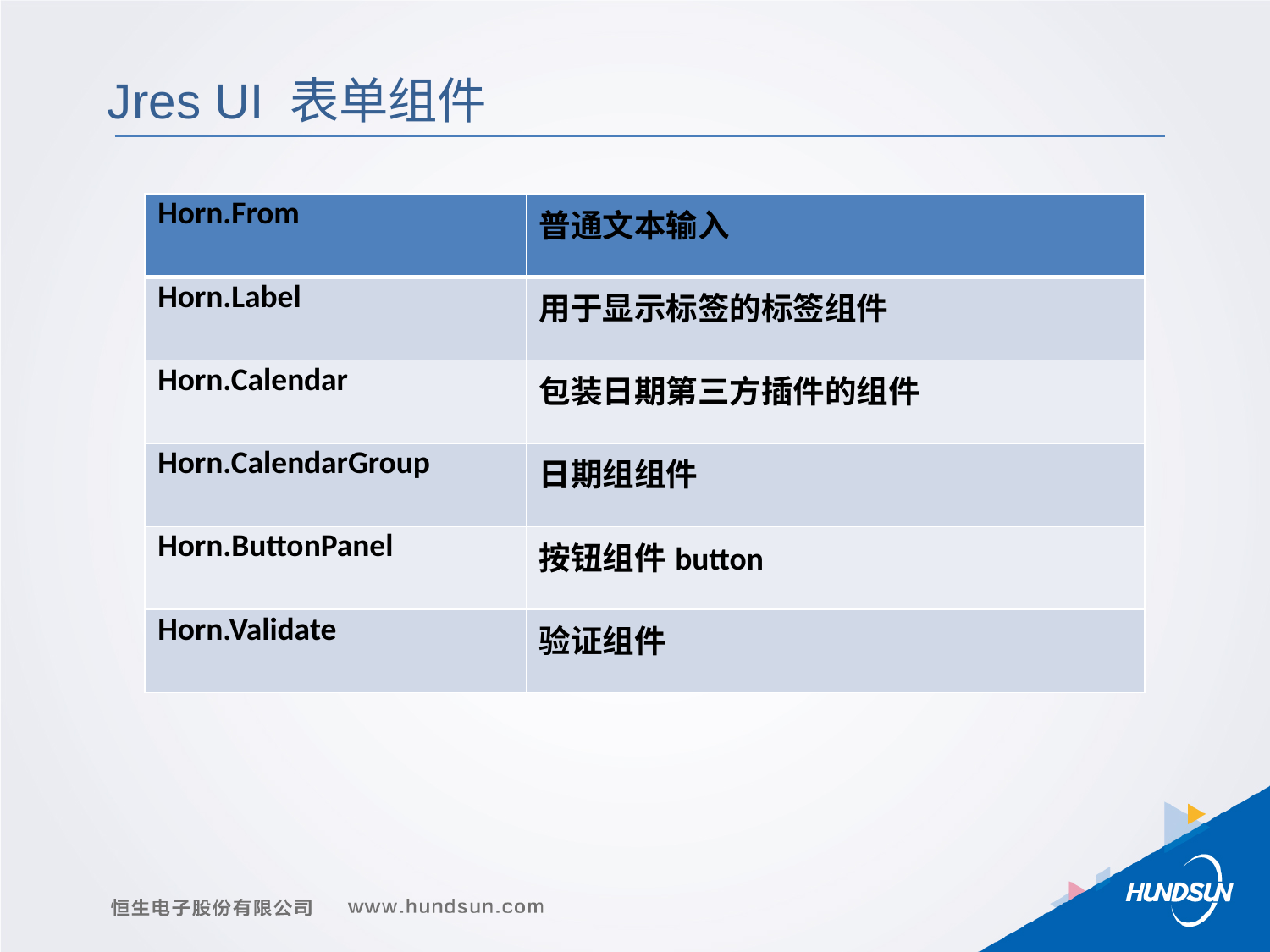

Jres UI 表单组件
| Horn.From | 普通文本输入 |
| --- | --- |
| Horn.Label | 用于显示标签的标签组件 |
| Horn.Calendar | 包装日期第三方插件的组件 |
| Horn.CalendarGroup | 日期组组件 |
| Horn.ButtonPanel | 按钮组件button |
| Horn.Validate | 验证组件 |